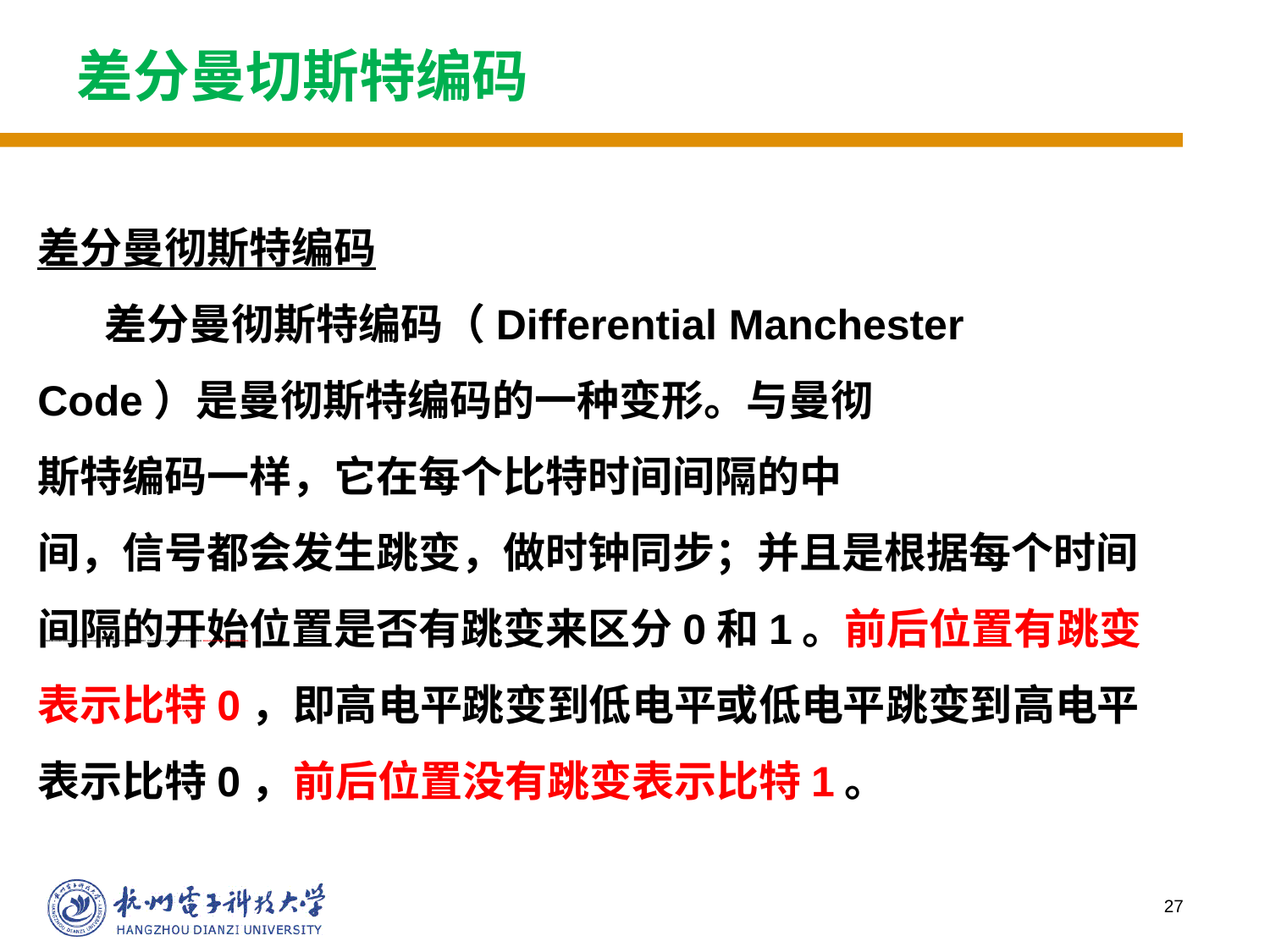

# 差分曼切斯特编码
差分曼彻斯特编码
      差分曼彻斯特编码（Differential Manchester
Code）是曼彻斯特编码的一种变形。与曼彻
斯特编码一样，它在每个比特时间间隔的中
间，信号都会发生跳变，做时钟同步；并且是根据每个时间间隔的开始位置是否有跳变来区分0和1。前后位置有跳变表示比特0，即高电平跳变到低电平或低电平跳变到高电平表示比特0，前后位置没有跳变表示比特1。
特别是线路上存在噪声干扰的情况下，差分曼彻斯特编码检测跳变通常更加可靠。如果有人把连接的导线弄颠倒了，即把高低电平颠倒了，则采用这种编码将仍然有效。换言之，采用差分曼彻斯特编码规则不必给导线做记号以标明哪根携带高电平，这将可以降低导线的成本。
27